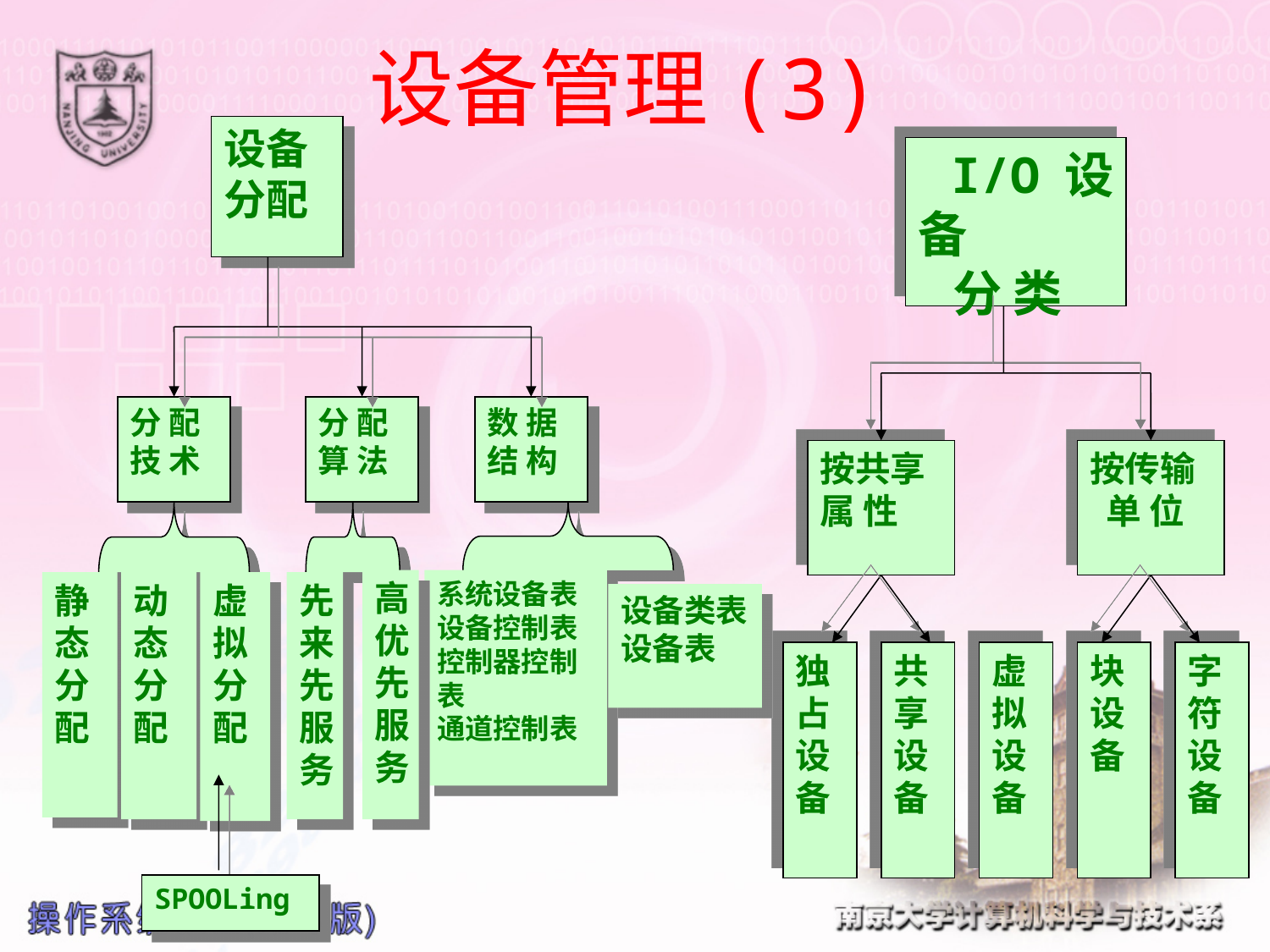

# 设备管理(3)
设备
分配

分 配
技 术
分 配
算 法
数 据
结 构

高优先服务
系统设备表
设备控制表
控制器控制表
通道控制表
静态分配
动态分配
虚拟分配

先来先服务
设备类表
设备表

SPOOLing

 I/O设备
  分 类

按共享属 性
按传输
 单 位

独
占
设
备
共
享
设
备
虚
拟
设
备
块
设
备
字
符
设
备